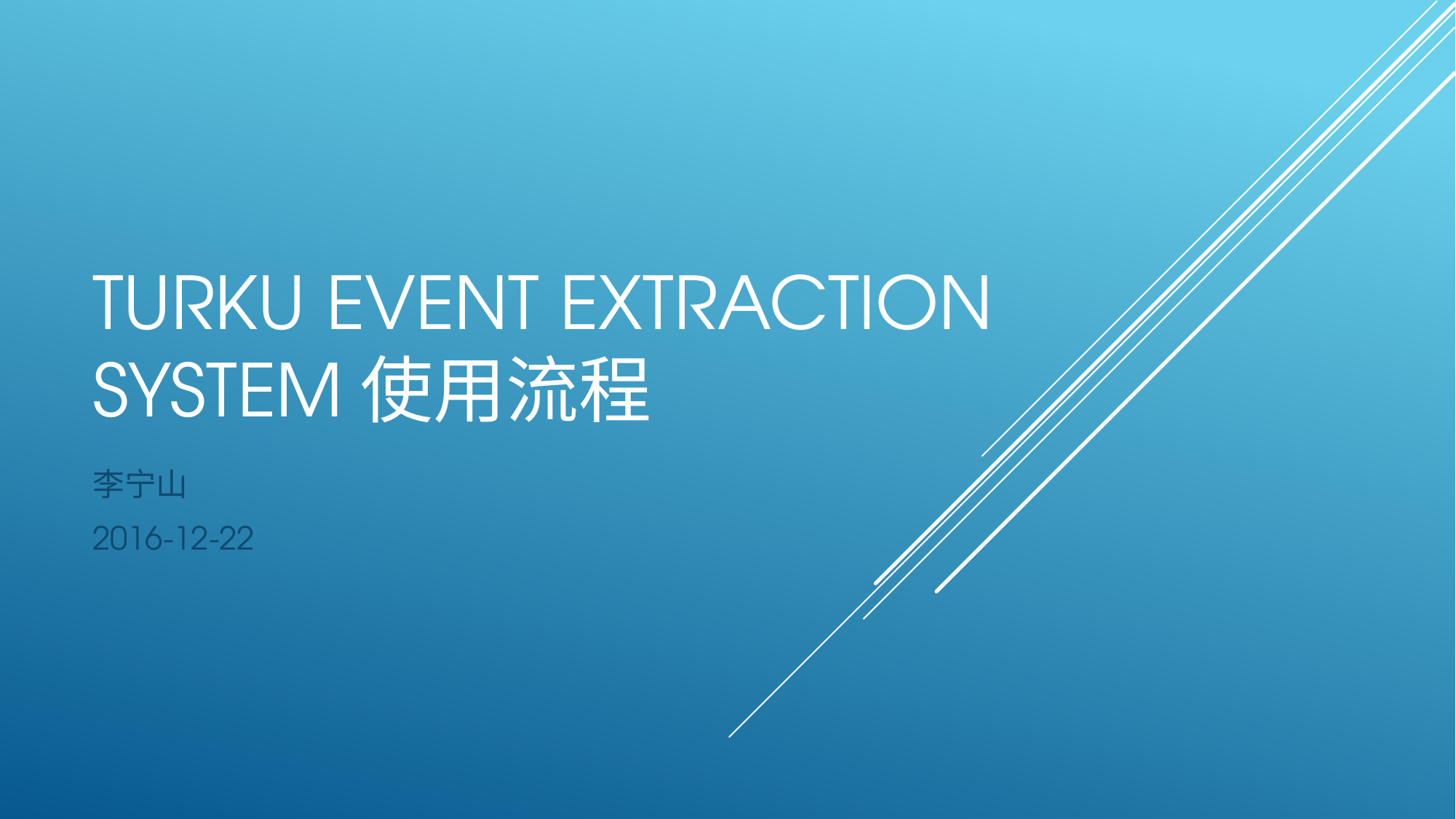

# Turku Event Extraction System使用流程
李宁山
2016-12-22